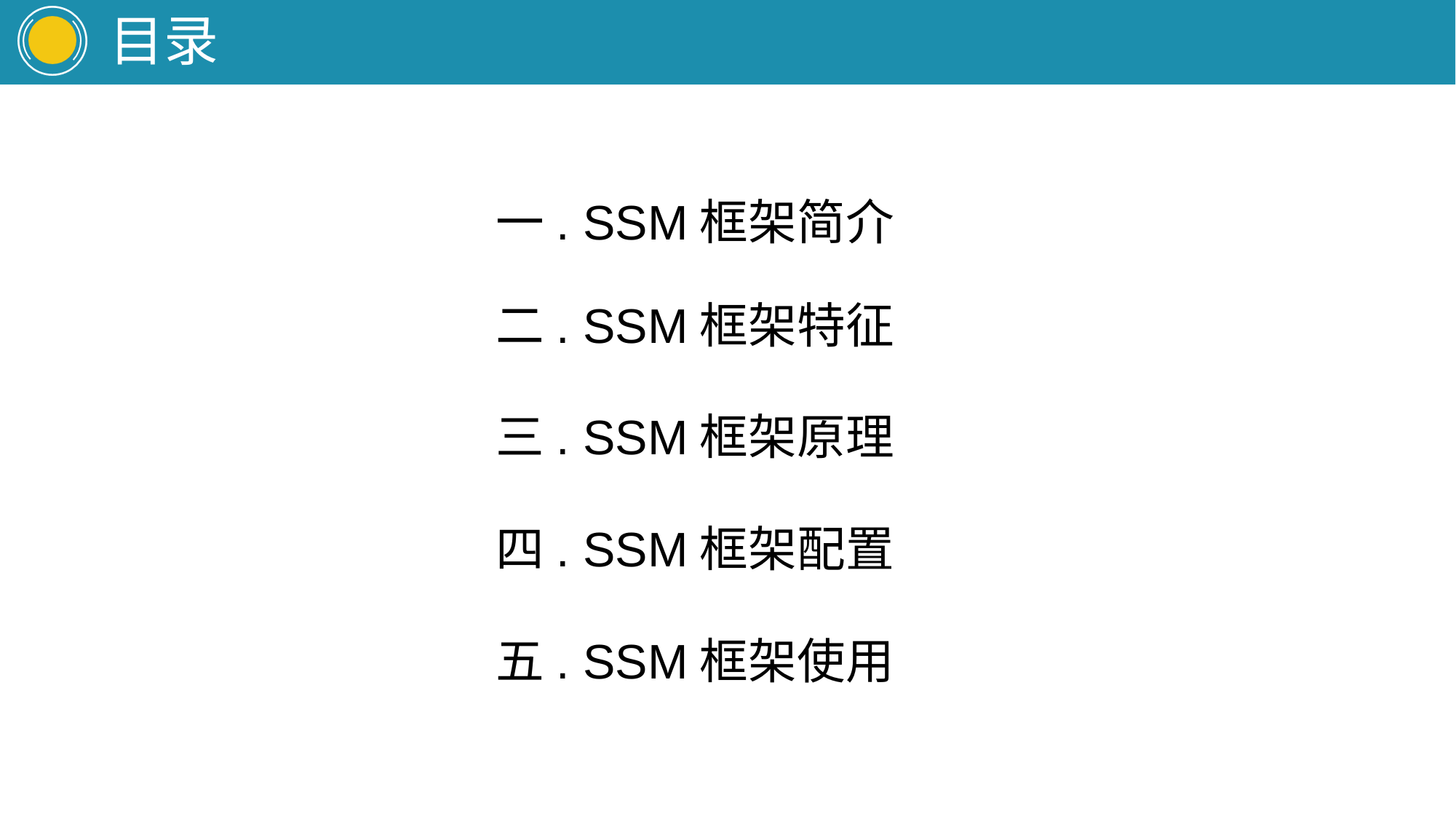

# 目录
一. SSM框架简介
二. SSM框架特征
三. SSM框架原理
四. SSM框架配置
五. SSM框架使用